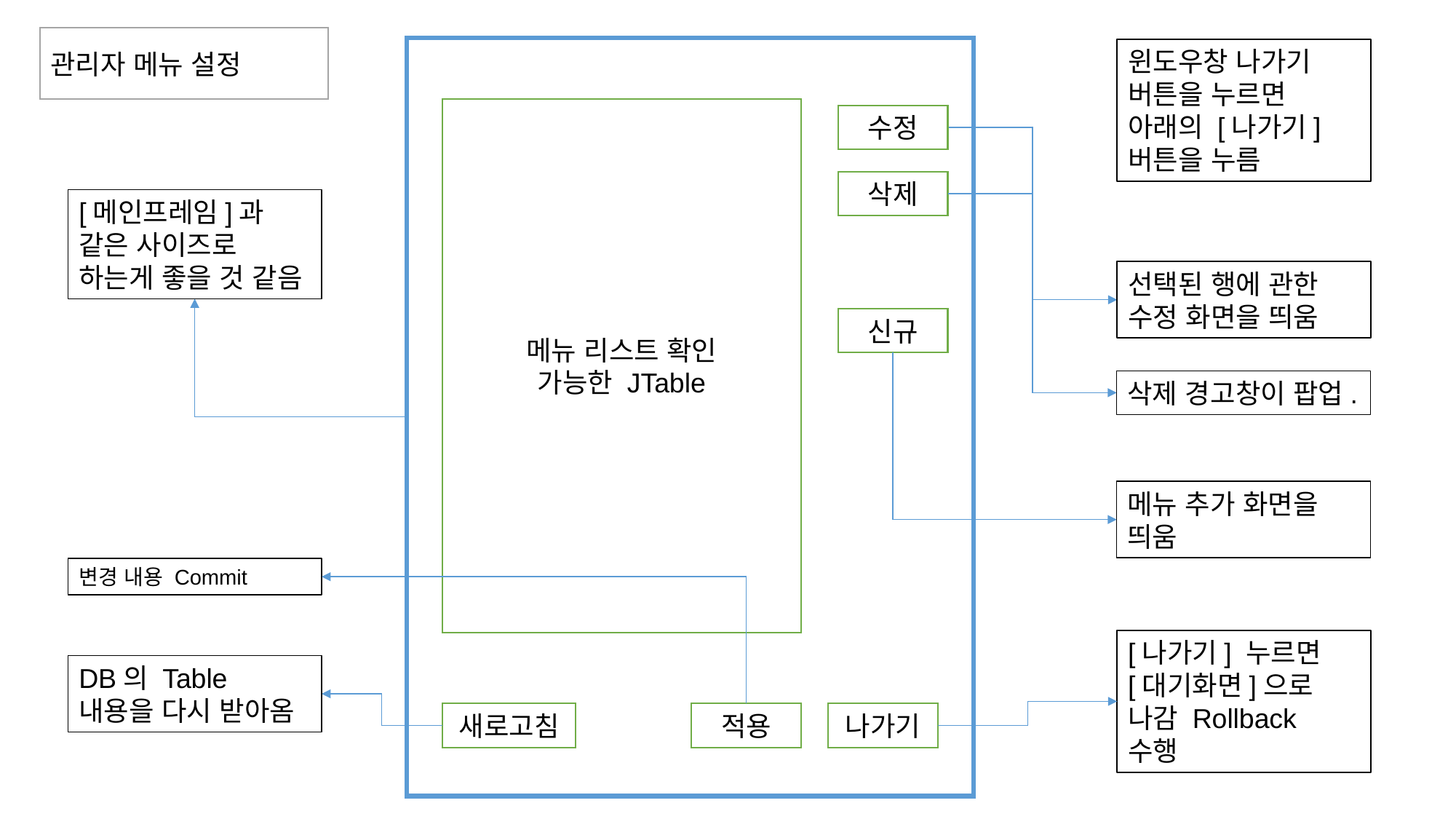

관리자 메뉴 설정

윈도우창 나가기 버튼을 누르면 아래의 [나가기]버튼을 누름
메뉴 리스트 확인
가능한 JTable
수정
삭제
[메인프레임]과 같은 사이즈로 하는게 좋을 것 같음
선택된 행에 관한 수정 화면을 띄움
신규
삭제 경고창이 팝업.
메뉴 추가 화면을 띄움
변경 내용 Commit
[나가기] 누르면 [대기화면]으로 나감 Rollback 수행
DB의 Table 내용을 다시 받아옴
새로고침
적용
나가기